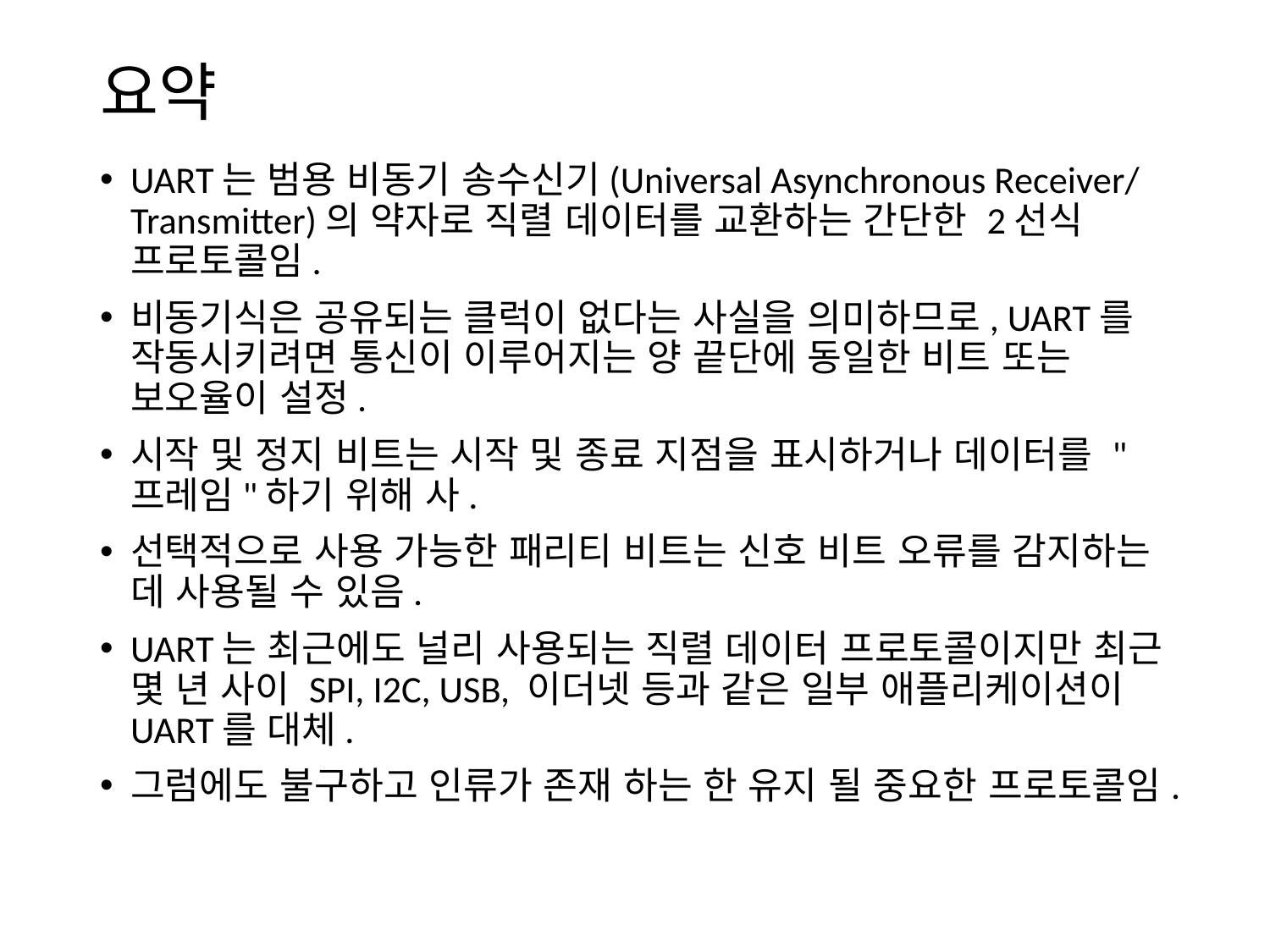

# 요약
UART는 범용 비동기 송수신기(Universal Asynchronous Receiver/Transmitter)의 약자로 직렬 데이터를 교환하는 간단한 2선식 프로토콜임.
비동기식은 공유되는 클럭이 없다는 사실을 의미하므로, UART를 작동시키려면 통신이 이루어지는 양 끝단에 동일한 비트 또는 보오율이 설정.
시작 및 정지 비트는 시작 및 종료 지점을 표시하거나 데이터를 "프레임"하기 위해 사.
선택적으로 사용 가능한 패리티 비트는 신호 비트 오류를 감지하는 데 사용될 수 있음.
UART는 최근에도 널리 사용되는 직렬 데이터 프로토콜이지만 최근 몇 년 사이 SPI, I2C, USB, 이더넷 등과 같은 일부 애플리케이션이 UART를 대체.
그럼에도 불구하고 인류가 존재 하는 한 유지 될 중요한 프로토콜임.